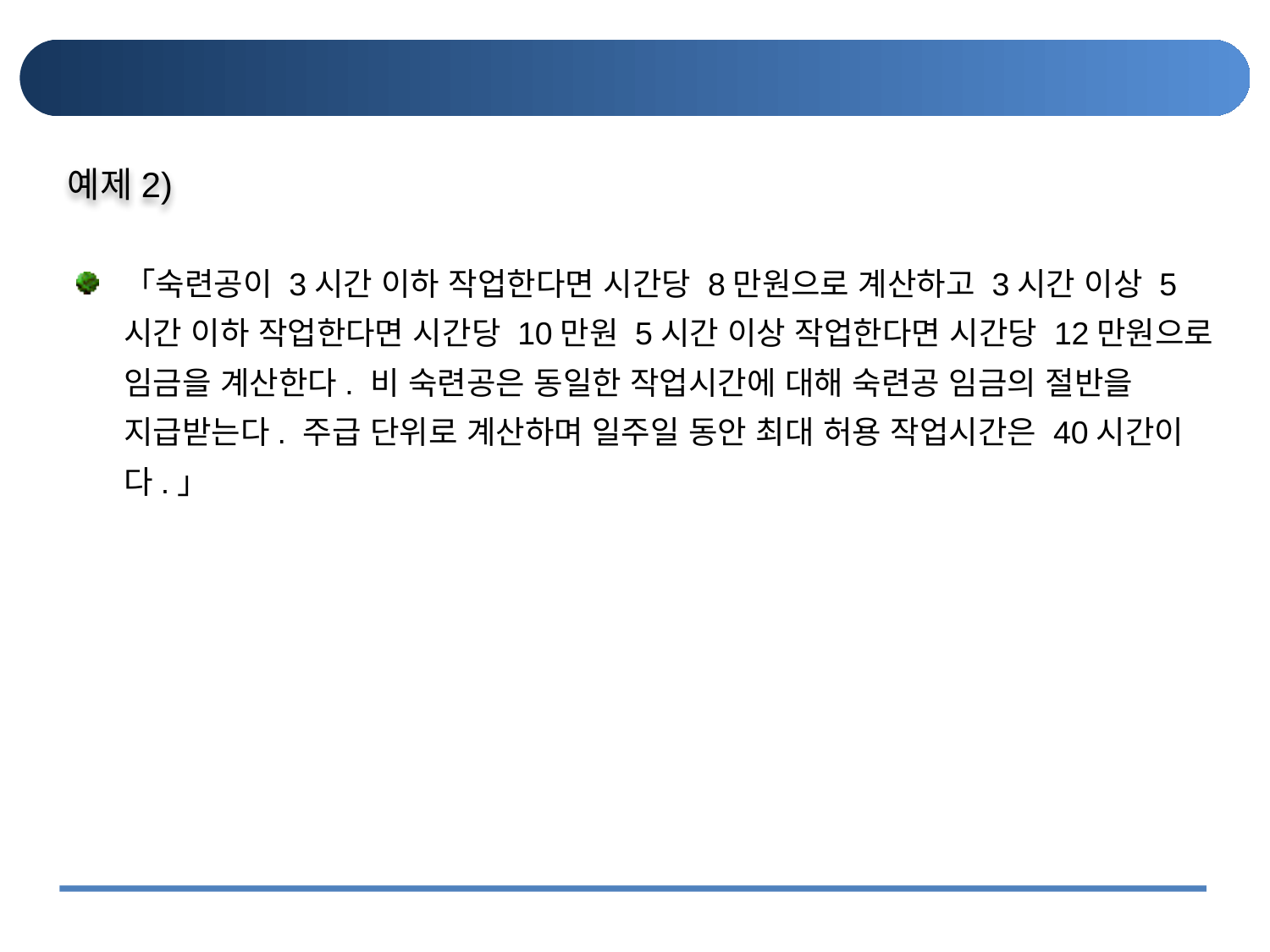

#
예제2)
「숙련공이 3시간 이하 작업한다면 시간당 8만원으로 계산하고 3시간 이상 5시간 이하 작업한다면 시간당 10만원 5시간 이상 작업한다면 시간당 12만원으로 임금을 계산한다. 비 숙련공은 동일한 작업시간에 대해 숙련공 임금의 절반을 지급받는다. 주급 단위로 계산하며 일주일 동안 최대 허용 작업시간은 40시간이다.」